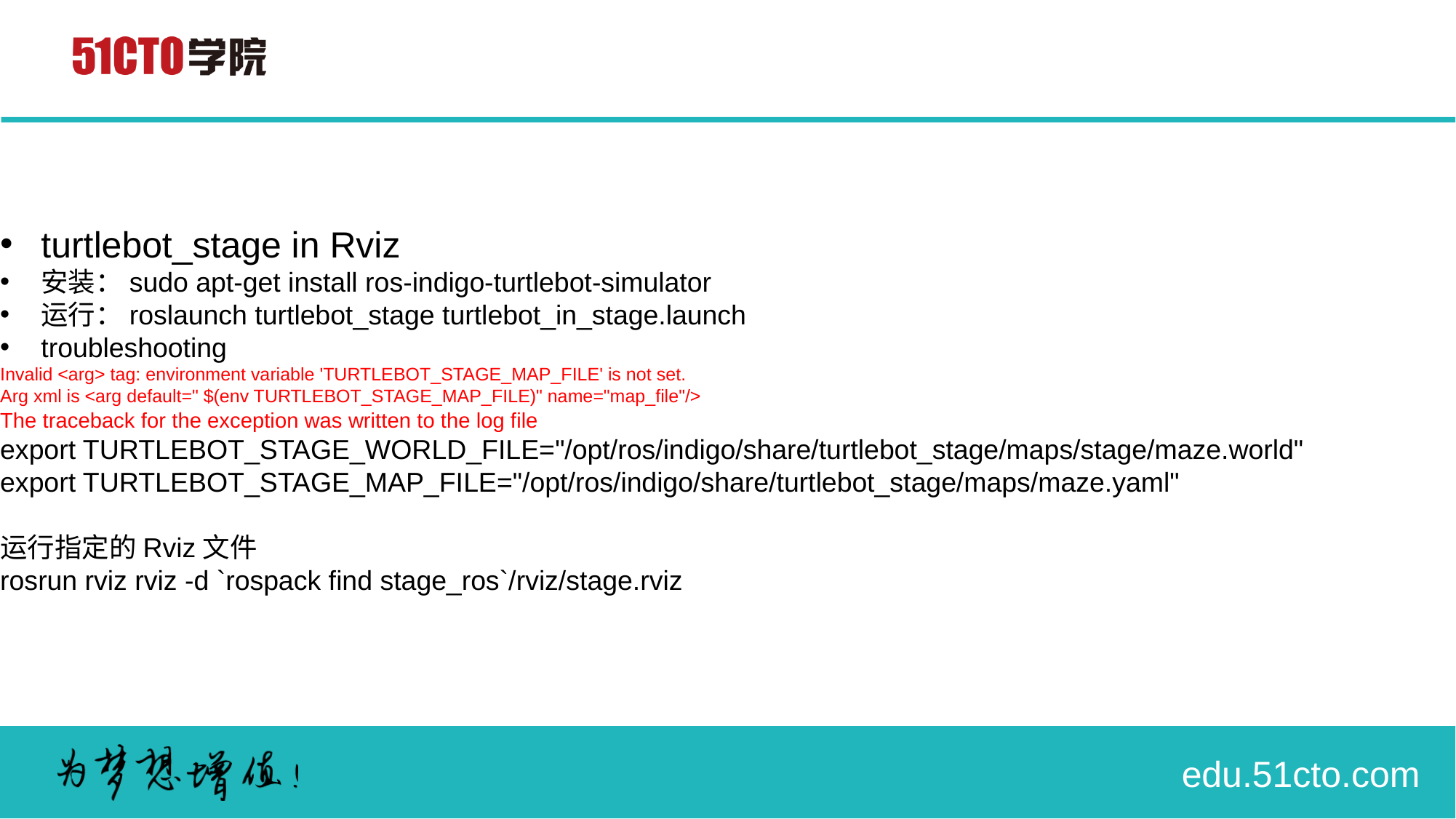

# turtlebot_stage in Rviz
安装：sudo apt-get install ros-indigo-turtlebot-simulator
运行：roslaunch turtlebot_stage turtlebot_in_stage.launch
troubleshooting
Invalid <arg> tag: environment variable 'TURTLEBOT_STAGE_MAP_FILE' is not set.
Arg xml is <arg default=" $(env TURTLEBOT_STAGE_MAP_FILE)" name="map_file"/>
The traceback for the exception was written to the log file
export TURTLEBOT_STAGE_WORLD_FILE="/opt/ros/indigo/share/turtlebot_stage/maps/stage/maze.world"
export TURTLEBOT_STAGE_MAP_FILE="/opt/ros/indigo/share/turtlebot_stage/maps/maze.yaml"

运行指定的Rviz文件
rosrun rviz rviz -d `rospack find stage_ros`/rviz/stage.rviz